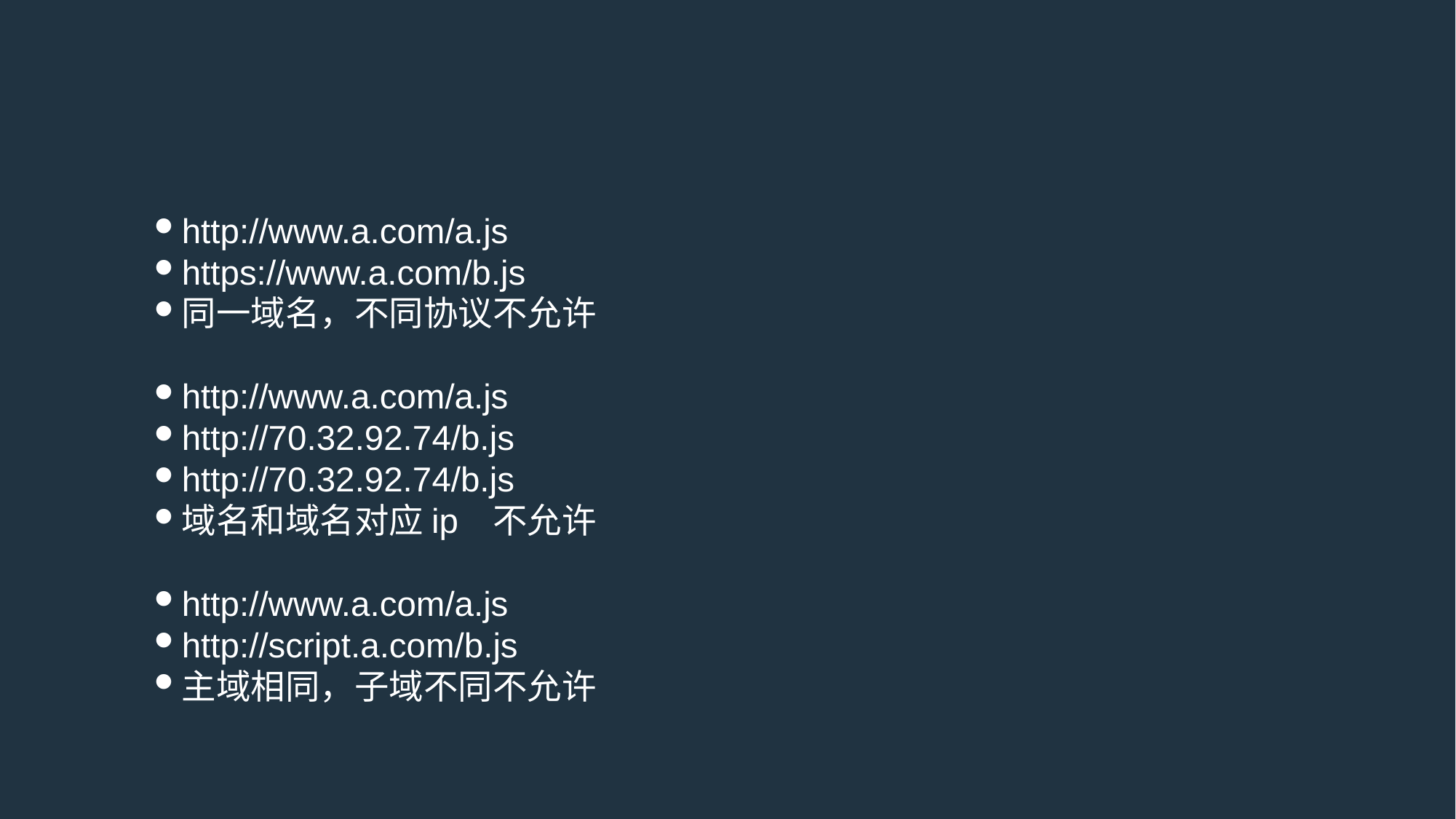

http://www.a.com/a.js
https://www.a.com/b.js
同一域名，不同协议	不允许

http://www.a.com/a.js
http://70.32.92.74/b.js
http://70.32.92.74/b.js
域名和域名对应ip	不允许

http://www.a.com/a.js
http://script.a.com/b.js
主域相同，子域不同	不允许